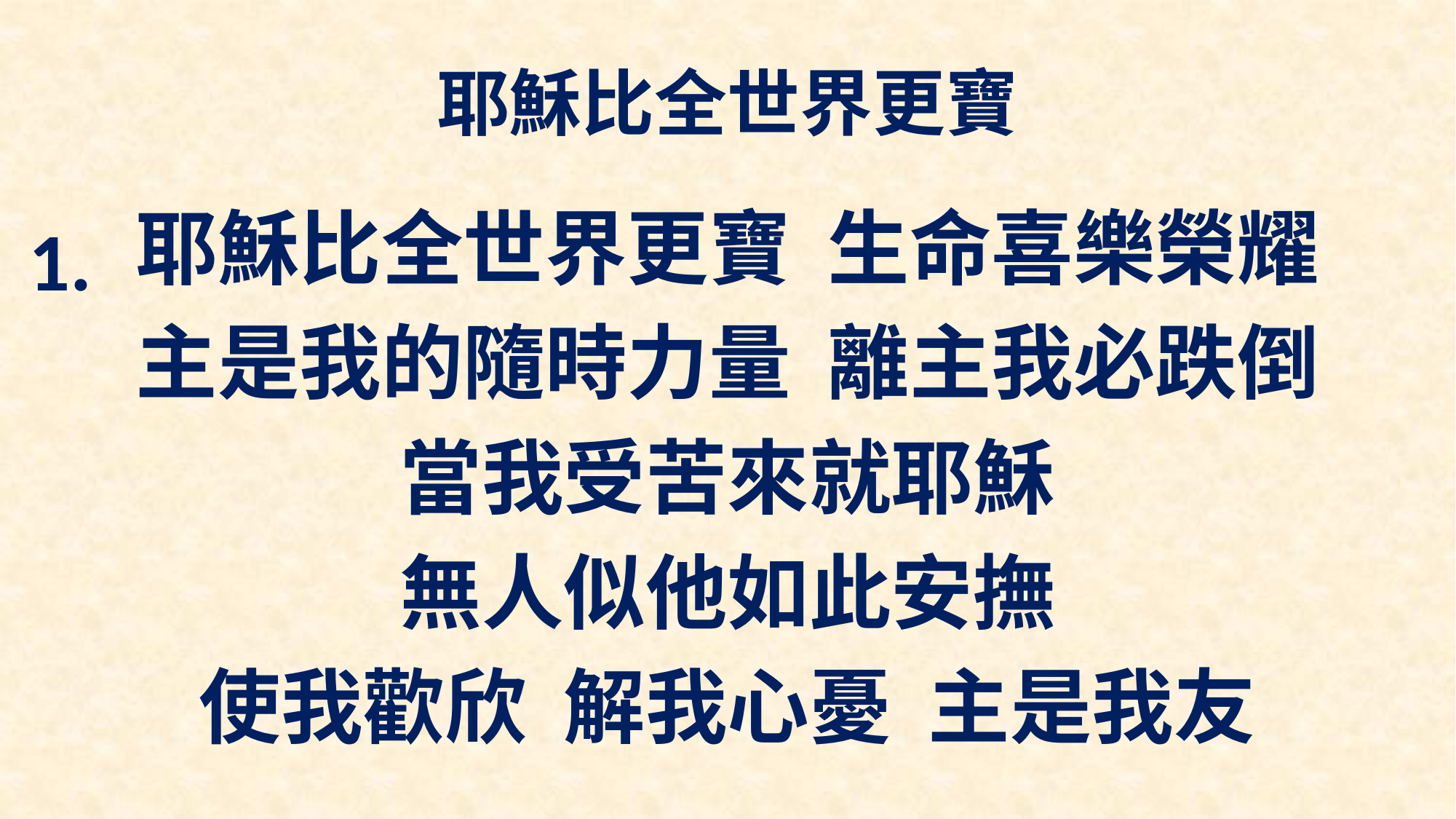

# 耶穌比全世界更寶
耶穌比全世界更寶  生命喜樂榮耀
主是我的隨時力量  離主我必跌倒
當我受苦來就耶穌
無人似他如此安撫
使我歡欣  解我心憂  主是我友
1.